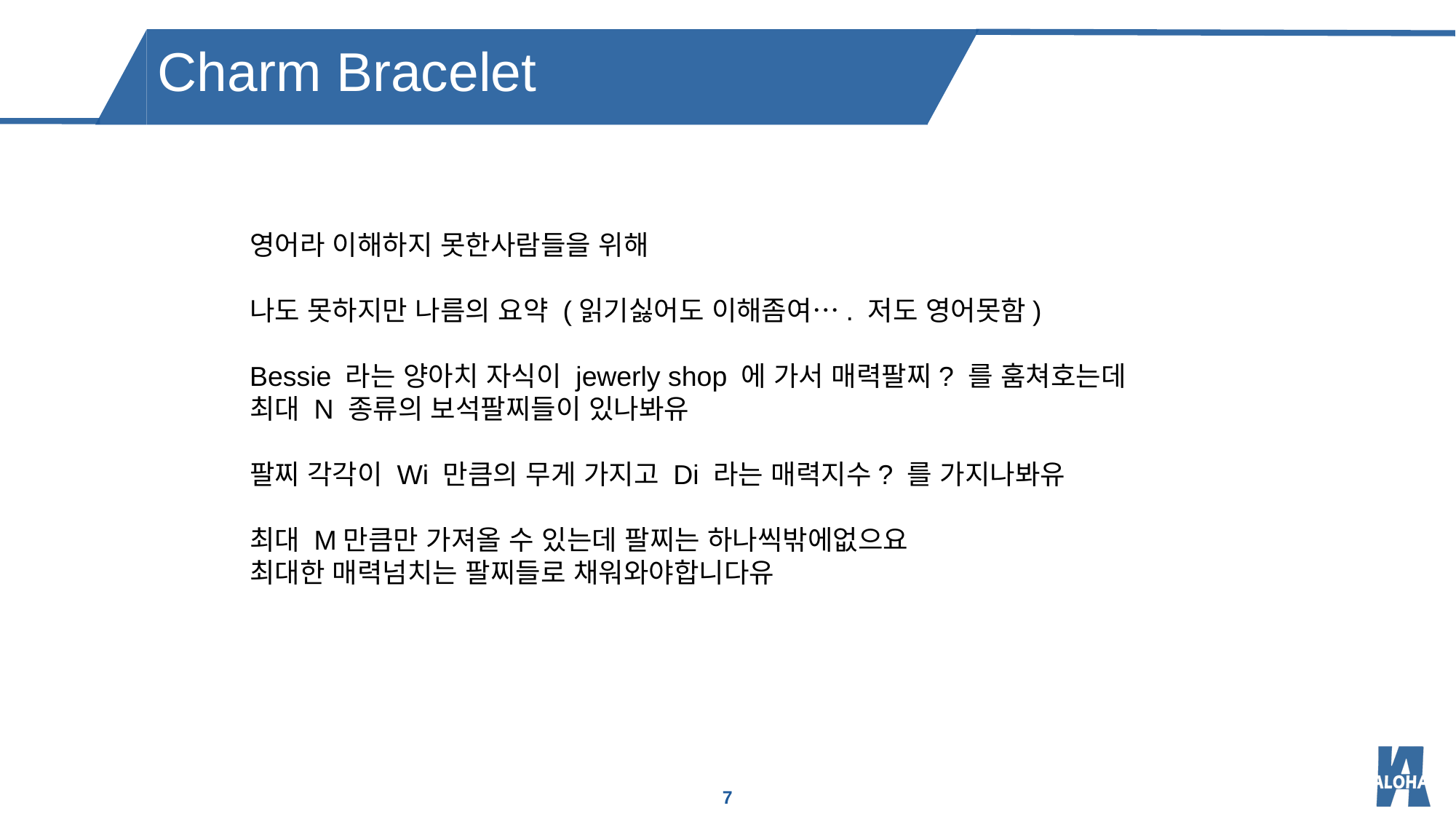

Charm Bracelet
영어라 이해하지 못한사람들을 위해

나도 못하지만 나름의 요약 (읽기싫어도 이해좀여…. 저도 영어못함)

Bessie 라는 양아치 자식이 jewerly shop 에 가서 매력팔찌? 를 훔쳐호는데
최대 N 종류의 보석팔찌들이 있나봐유

팔찌 각각이 Wi 만큼의 무게 가지고 Di 라는 매력지수? 를 가지나봐유

최대 M만큼만 가져올 수 있는데 팔찌는 하나씩밖에없으요
최대한 매력넘치는 팔찌들로 채워와야합니다유
7